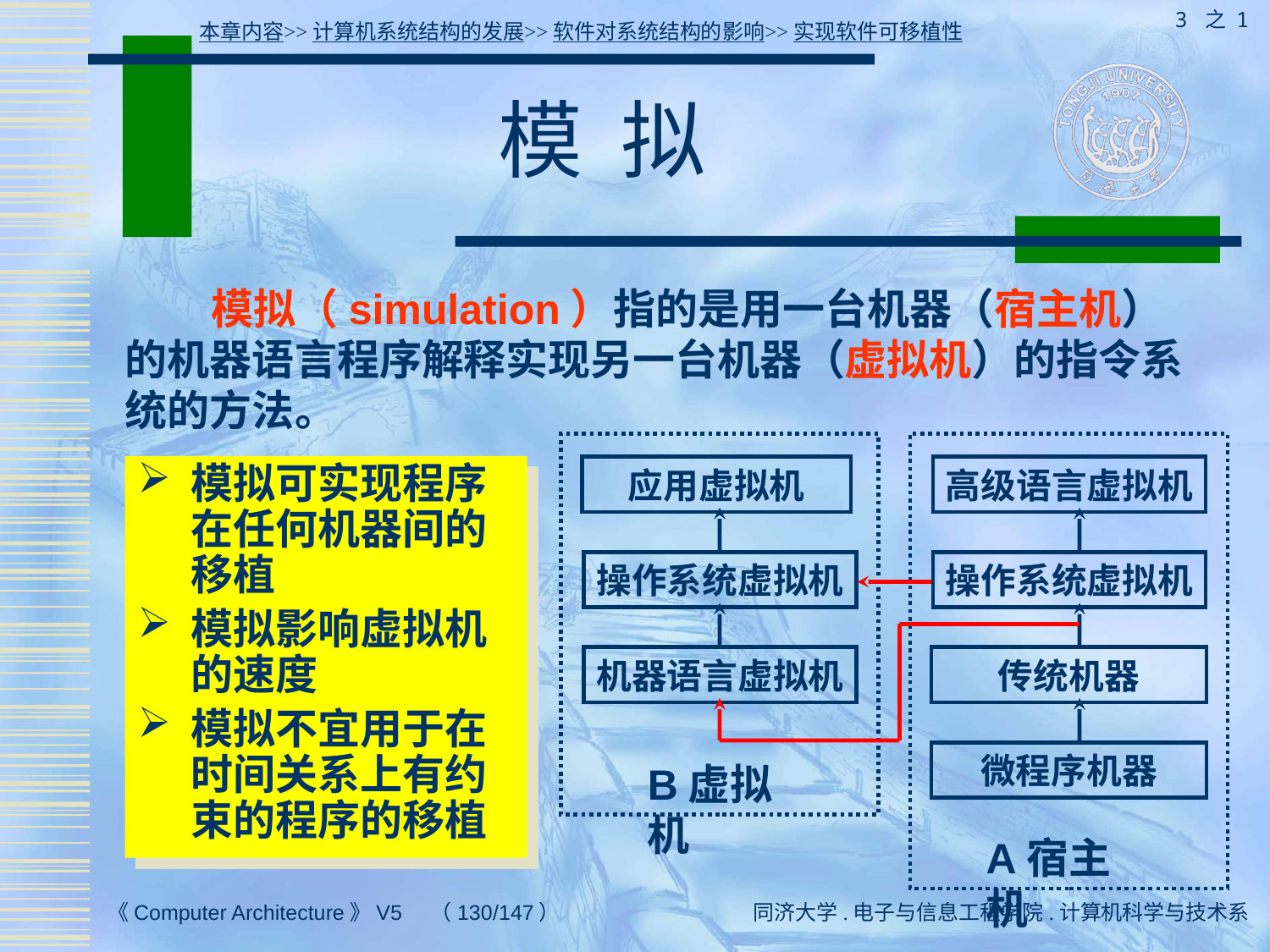

3 之 1
本章内容>>计算机系统结构的发展>>软件对系统结构的影响>>实现软件可移植性
# 模  拟
        模拟（simulation）指的是用一台机器（宿主机）的机器语言程序解释实现另一台机器（虚拟机）的指令系统的方法。

应用虚拟机
高级语言虚拟机

操作系统虚拟机
操作系统虚拟机

机器语言虚拟机
传统机器

微程序机器
B虚拟机
A宿主机
模拟可实现程序在任何机器间的移植
模拟影响虚拟机的速度
模拟不宜用于在时间关系上有约束的程序的移植